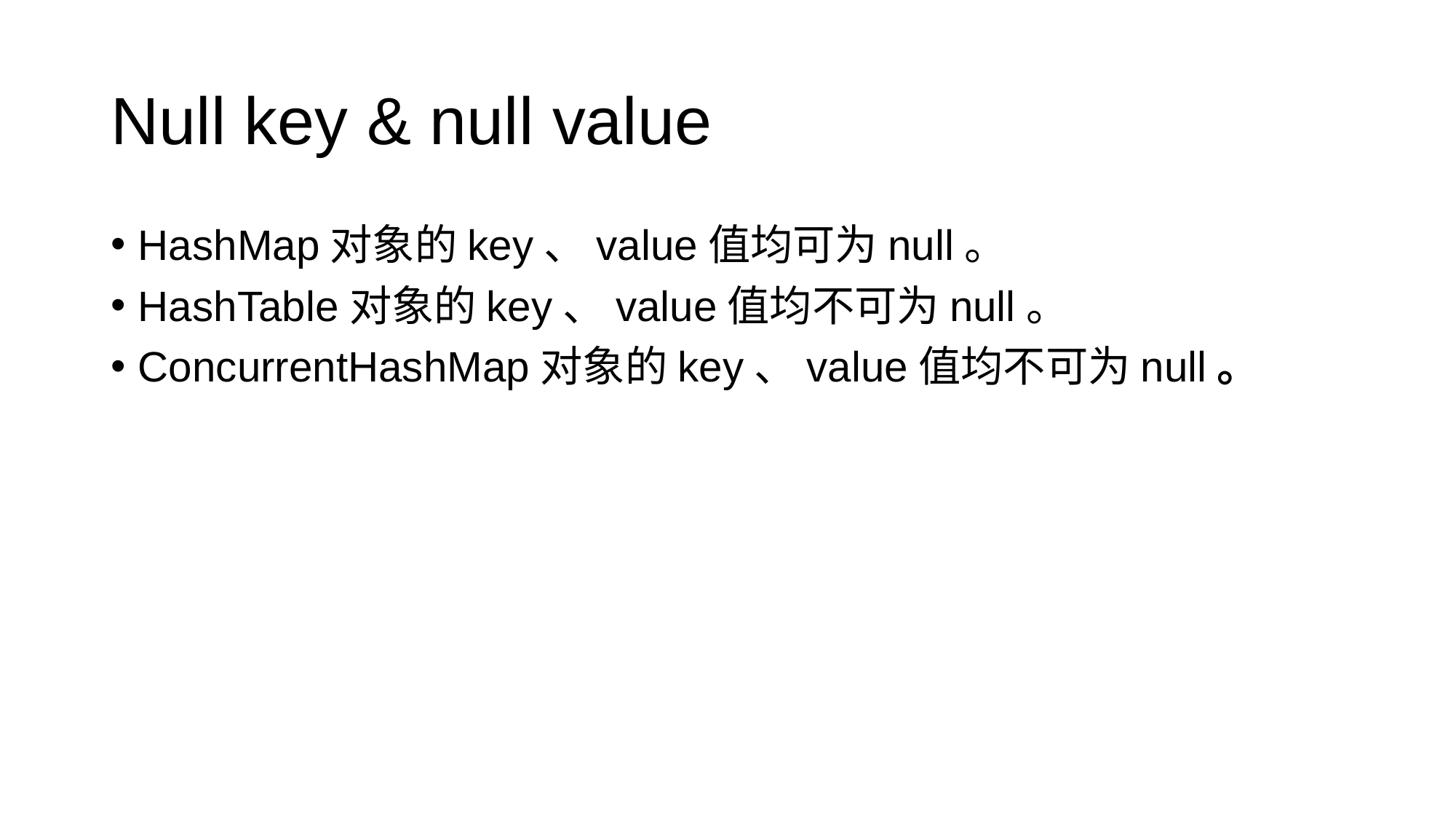

# Null key & null value
HashMap对象的key、value值均可为null。
HashTable对象的key、value值均不可为null。
ConcurrentHashMap对象的key、value值均不可为null。